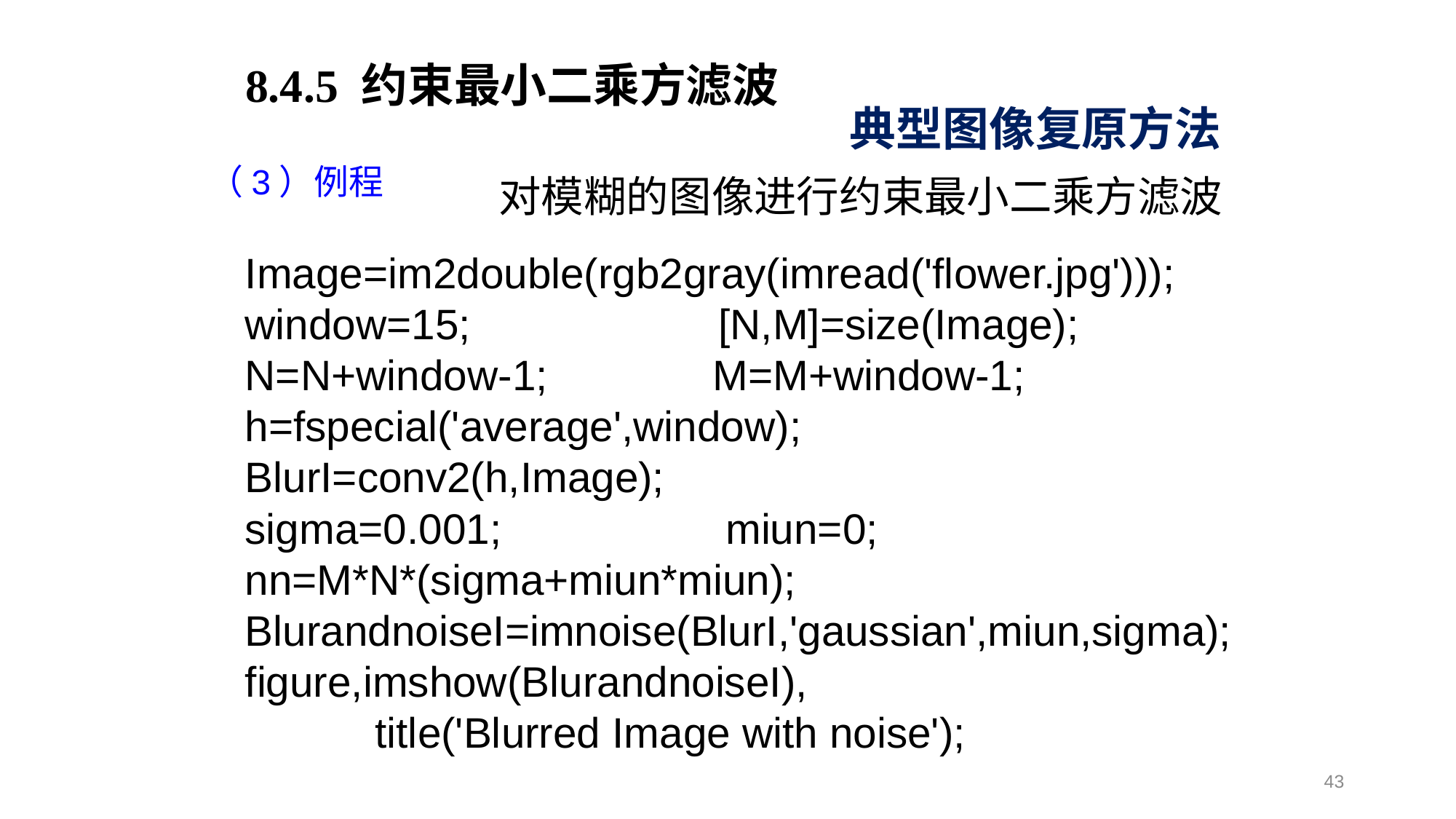

8.4.5 约束最小二乘方滤波
典型图像复原方法
（3）例程
对模糊的图像进行约束最小二乘方滤波
Image=im2double(rgb2gray(imread('flower.jpg')));
window=15;                     [N,M]=size(Image);
N=N+window-1;              M=M+window-1;
h=fspecial('average',window);
BlurI=conv2(h,Image);
sigma=0.001;                   miun=0;
nn=M*N*(sigma+miun*miun);
BlurandnoiseI=imnoise(BlurI,'gaussian',miun,sigma);
figure,imshow(BlurandnoiseI),
           title('Blurred Image with noise');
43